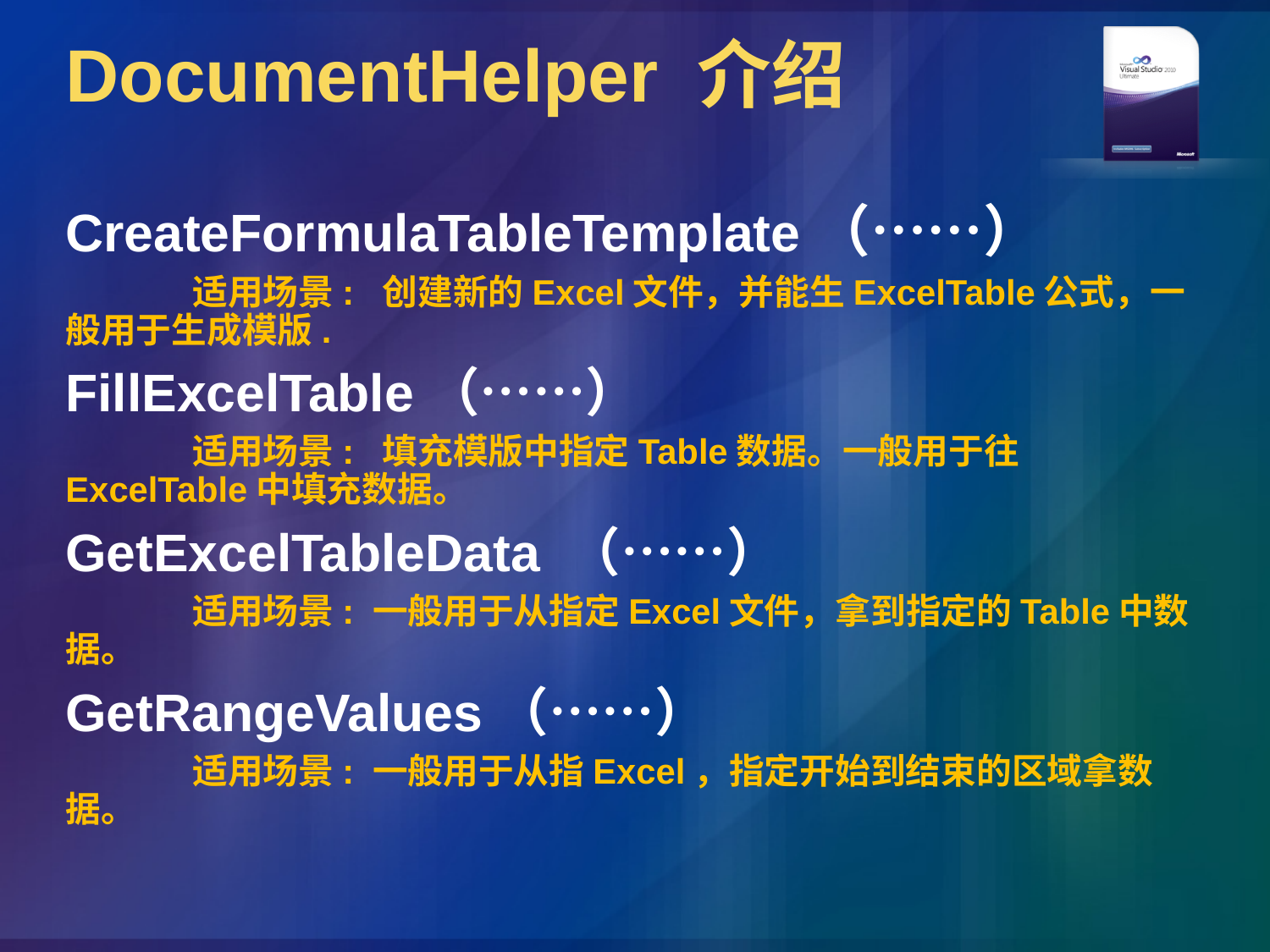

# DocumentHelper 介绍
CreateFormulaTableTemplate（……）
	适用场景:  创建新的Excel文件，并能生ExcelTable公式，一般用于生成模版.
FillExcelTable（……）
	适用场景:  填充模版中指定Table数据。一般用于往ExcelTable中填充数据。
GetExcelTableData （……）
	适用场景: 一般用于从指定Excel文件，拿到指定的Table中数据。
GetRangeValues（……）
	适用场景: 一般用于从指Excel，指定开始到结束的区域拿数据。